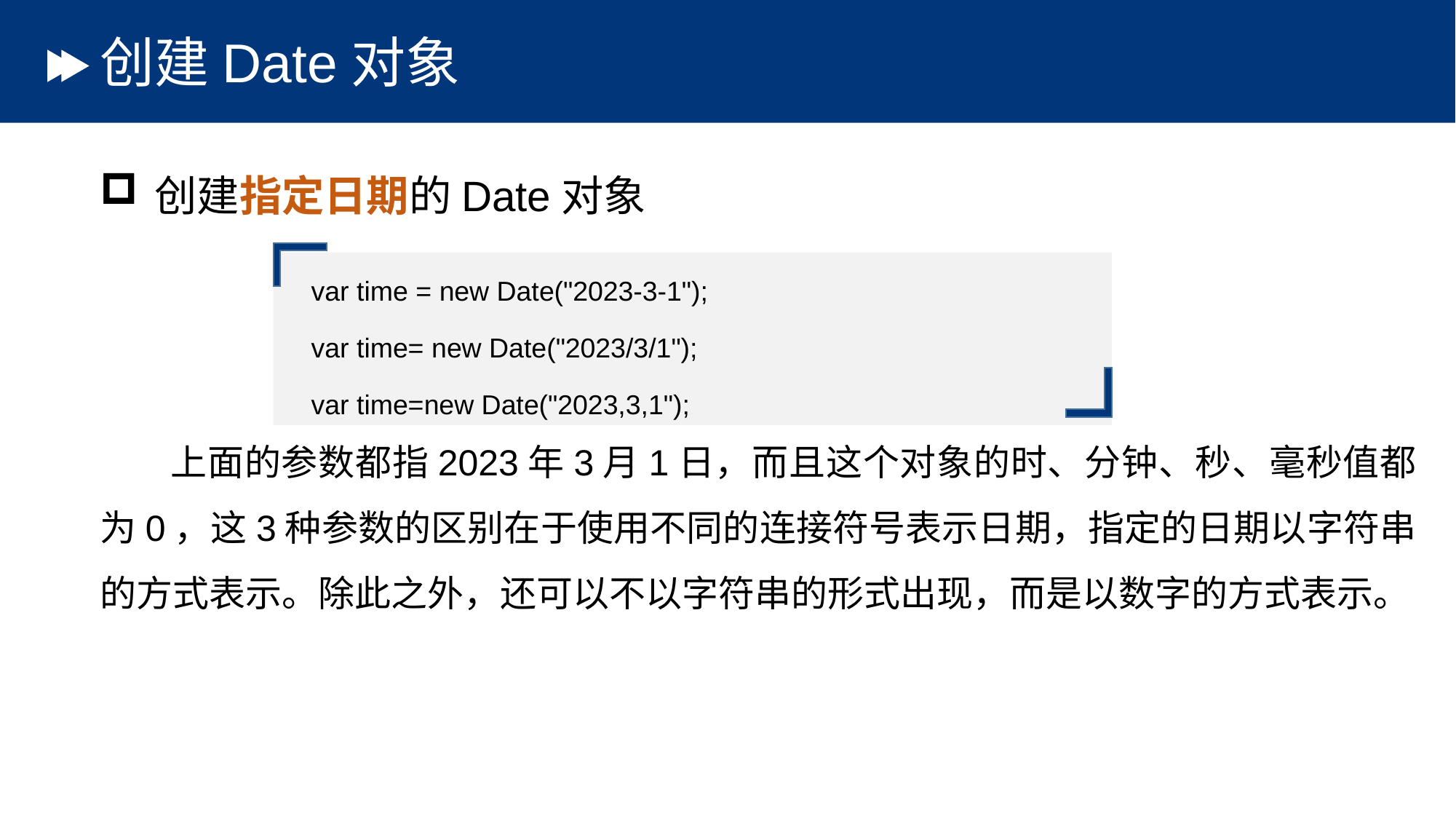

# 创建Date对象
创建指定日期的Date对象

       上面的参数都指2023年3月1日，而且这个对象的时、分钟、秒、毫秒值都为0，这3种参数的区别在于使用不同的连接符号表示日期，指定的日期以字符串的方式表示。除此之外，还可以不以字符串的形式出现，而是以数字的方式表示。

var time = new Date("2023-3-1");
var time= new Date("2023/3/1");
var time=new Date("2023,3,1");